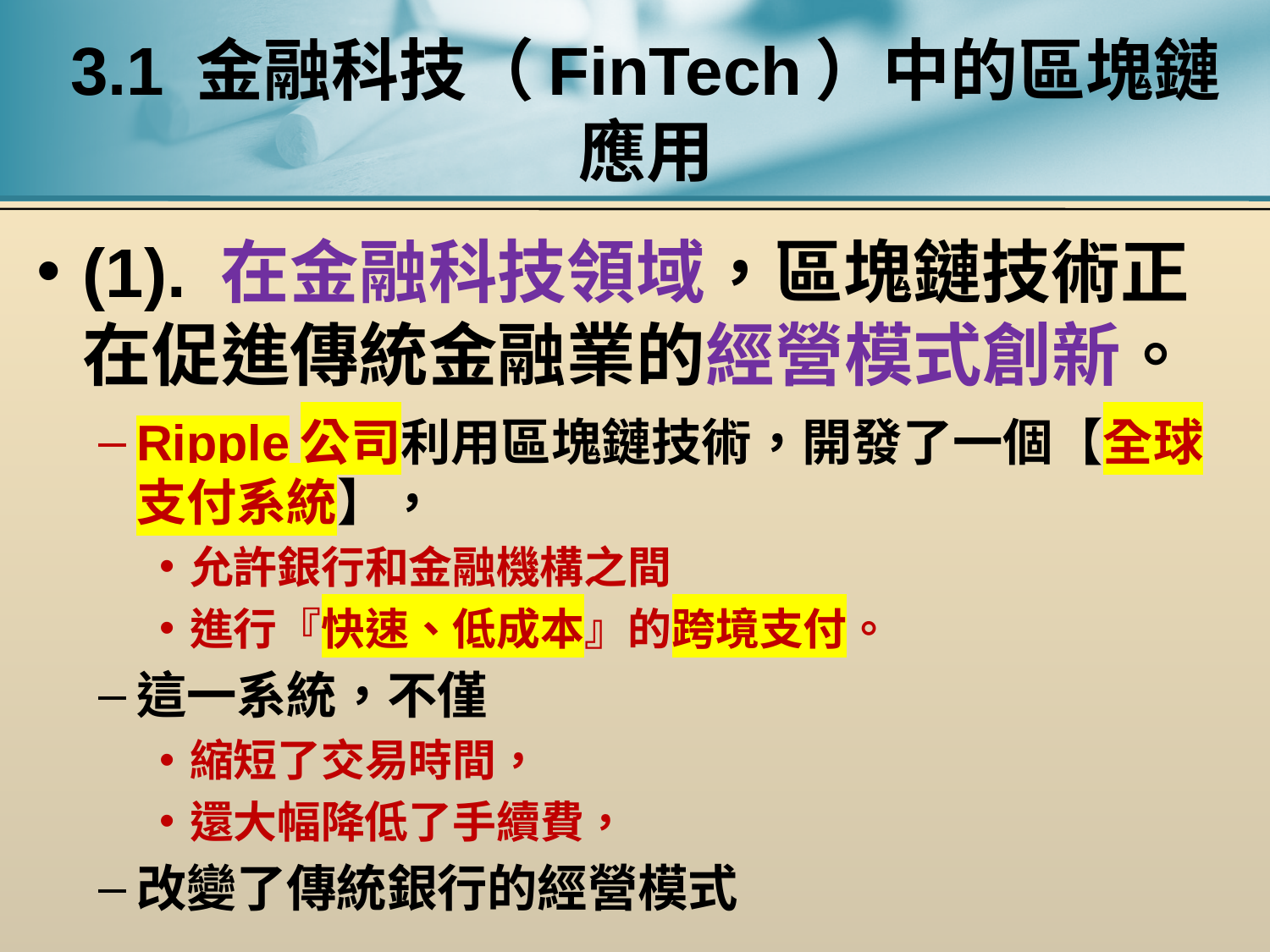

# 3.1 金融科技（FinTech）中的區塊鏈應用
(1). 在金融科技領域，區塊鏈技術正在促進傳統金融業的經營模式創新。
Ripple公司利用區塊鏈技術，開發了一個【全球支付系統】，
允許銀行和金融機構之間
進行『快速、低成本』的跨境支付。
這一系統，不僅
縮短了交易時間，
還大幅降低了手續費，
改變了傳統銀行的經營模式